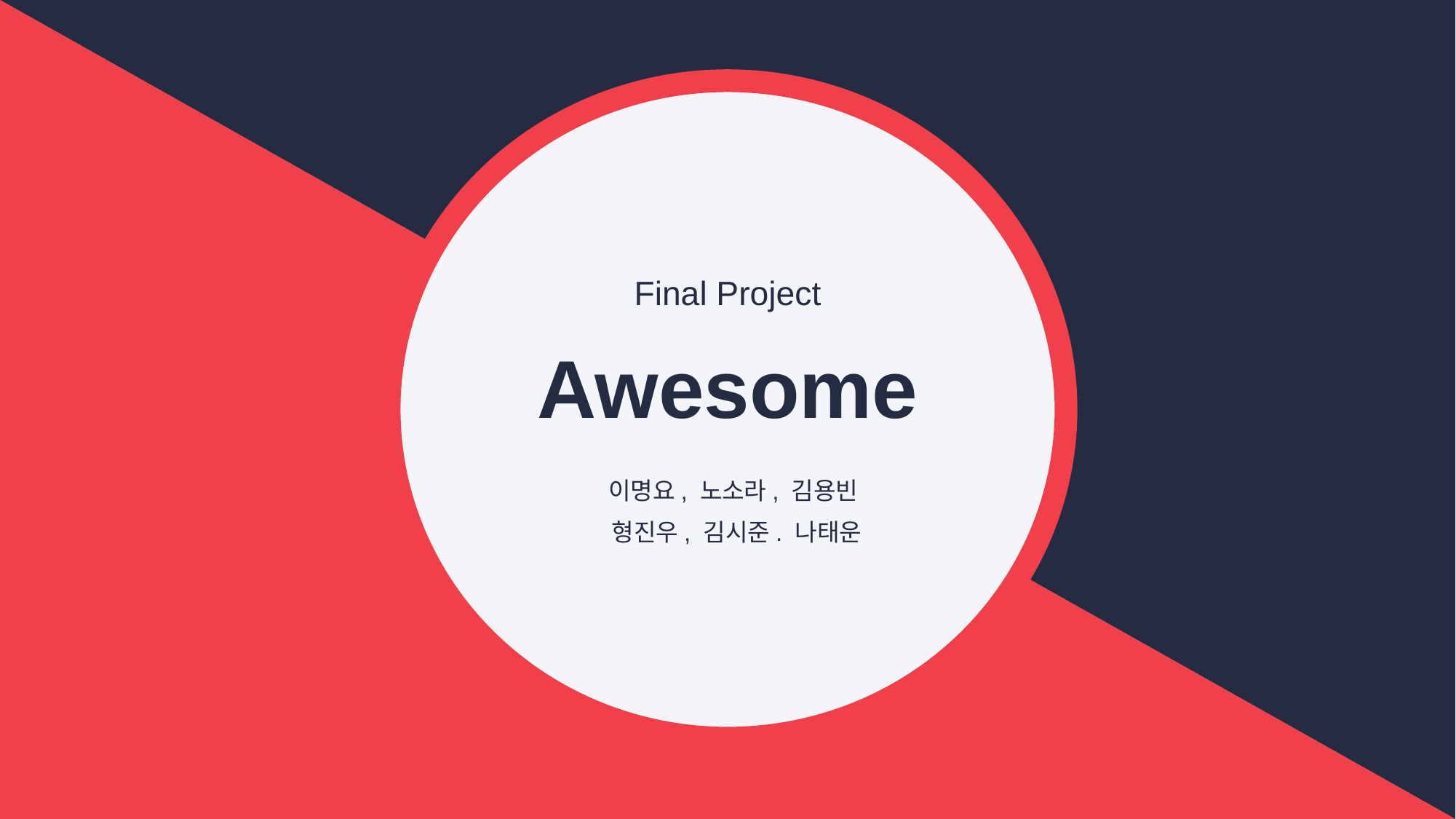

Final Project
# Awesome
이명요, 노소라, 김용빈
형진우, 김시준. 나태운